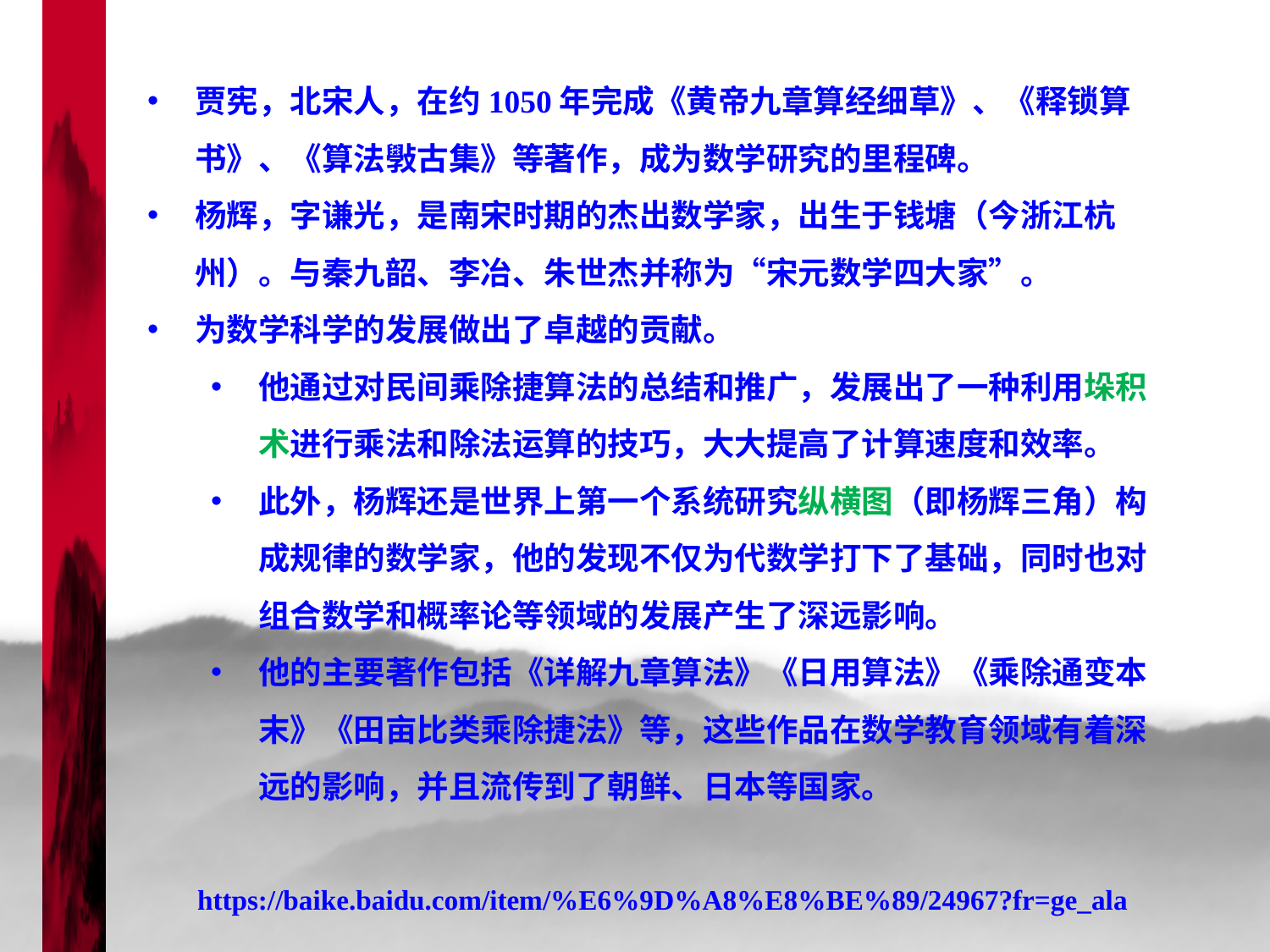

贾宪，北宋人，在约1050年完成《黄帝九章算经细草》、《释锁算书》、《算法斅古集》等著作，成为数学研究的里程碑。
杨辉，字谦光，是南宋时期的杰出数学家，出生于钱塘（今浙江杭州）。与秦九韶、李冶、朱世杰并称为“宋元数学四大家”。
为数学科学的发展做出了卓越的贡献。
他通过对民间乘除捷算法的总结和推广，发展出了一种利用垛积术进行乘法和除法运算的技巧，大大提高了计算速度和效率。
此外，杨辉还是世界上第一个系统研究纵横图（即杨辉三角）构成规律的数学家，他的发现不仅为代数学打下了基础，同时也对组合数学和概率论等领域的发展产生了深远影响。
他的主要著作包括《详解九章算法》《日用算法》《乘除通变本末》《田亩比类乘除捷法》等，这些作品在数学教育领域有着深远的影响，并且流传到了朝鲜、日本等国家。

https://baike.baidu.com/item/%E6%9D%A8%E8%BE%89/24967?fr=ge_ala